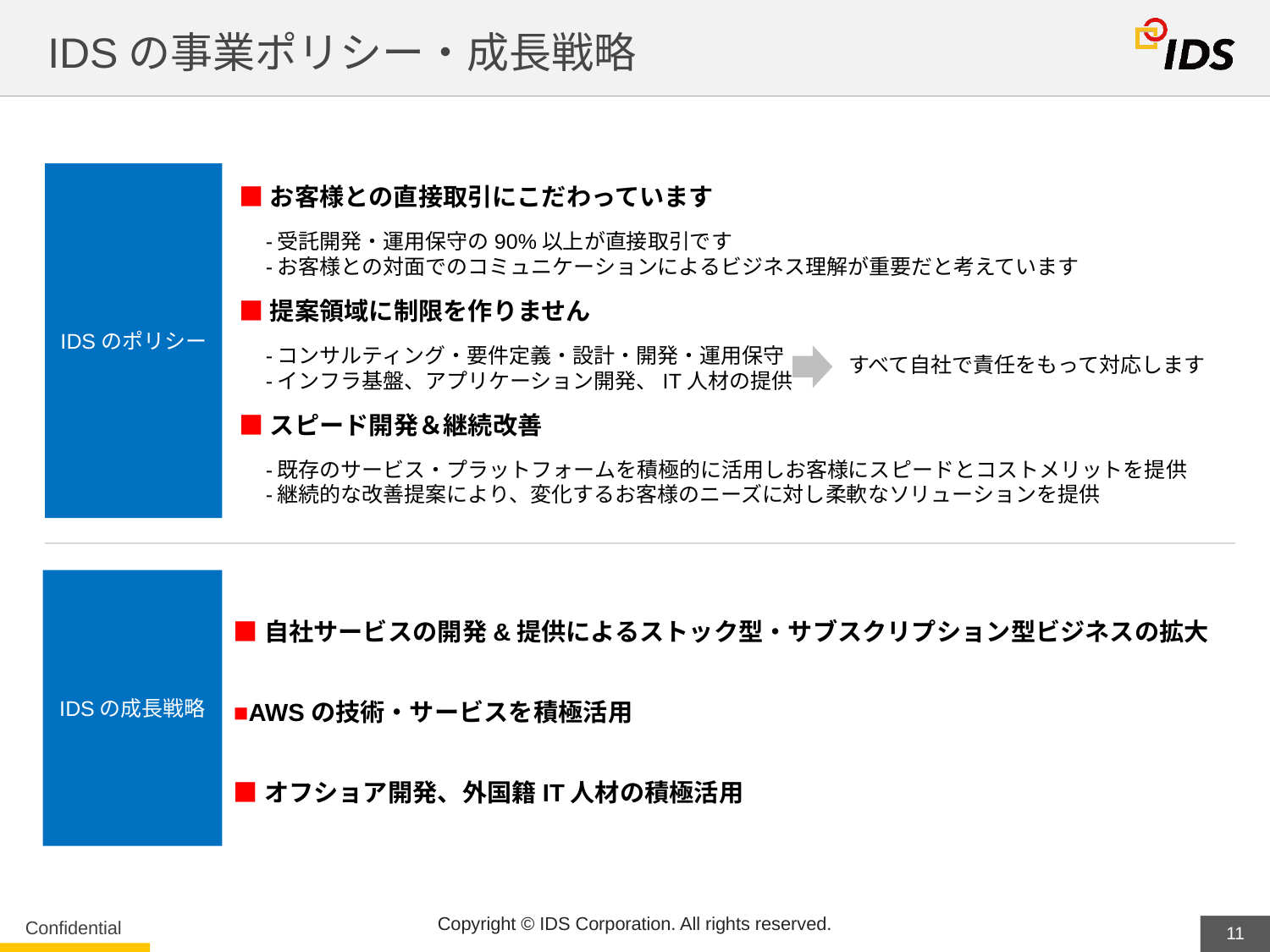

# IDSの事業ポリシー・成長戦略
IDSのポリシー
■お客様との直接取引にこだわっています

　-受託開発・運用保守の90%以上が直接取引です
　-お客様との対面でのコミュニケーションによるビジネス理解が重要だと考えています

■提案領域に制限を作りません

　-コンサルティング・要件定義・設計・開発・運用保守
　-インフラ基盤、アプリケーション開発、IT人材の提供

■スピード開発＆継続改善

　-既存のサービス・プラットフォームを積極的に活用しお客様にスピードとコストメリットを提供
　-継続的な改善提案により、変化するお客様のニーズに対し柔軟なソリューションを提供

すべて自社で責任をもって対応します
IDSの成長戦略
■自社サービスの開発&提供によるストック型・サブスクリプション型ビジネスの拡大

■AWSの技術・サービスを積極活用

■オフショア開発、外国籍IT人材の積極活用